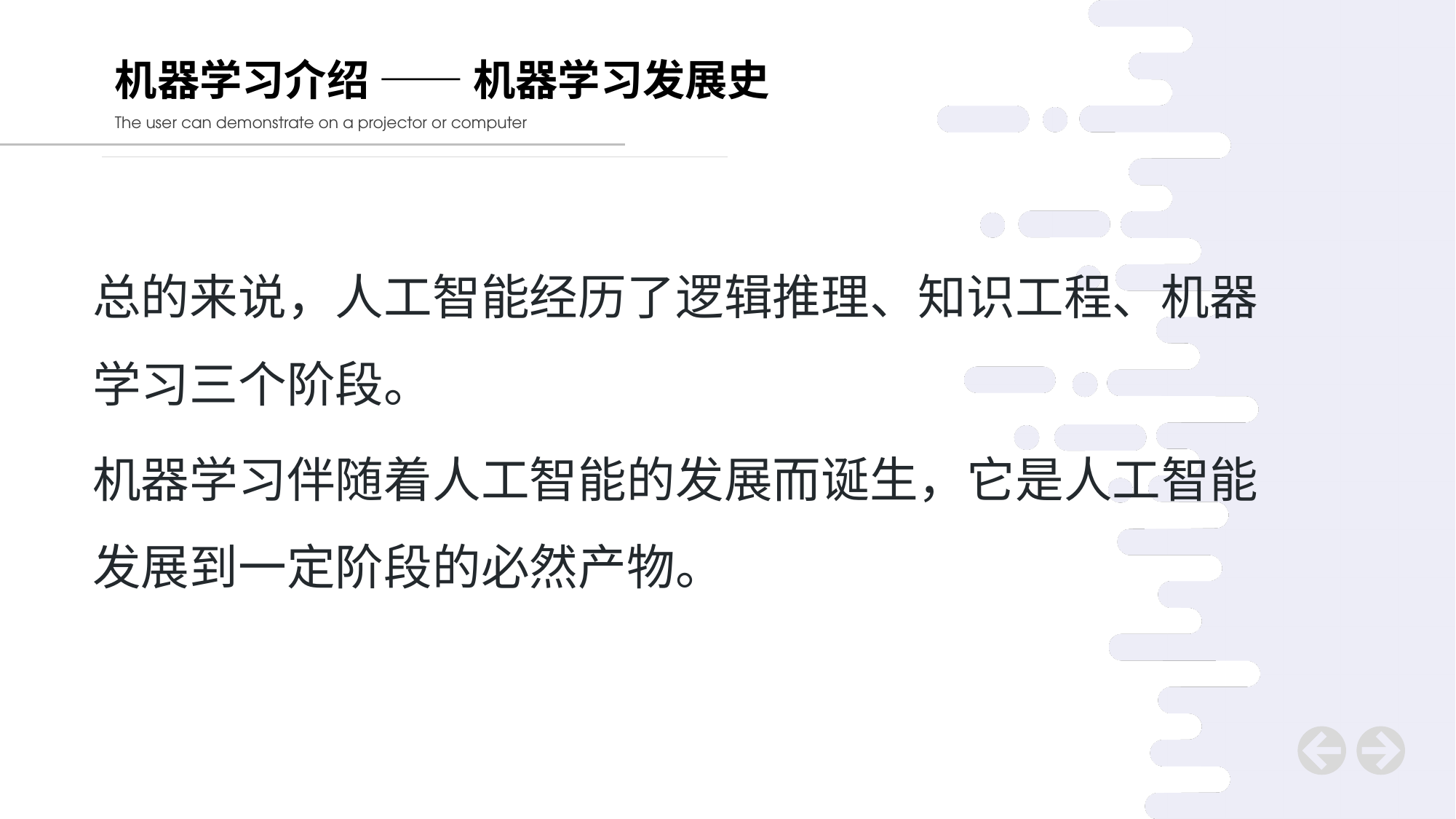

机器学习介绍 —— 机器学习发展史
The user can demonstrate on a projector or computer
总的来说，人工智能经历了逻辑推理、知识工程、机器 学习三个阶段。
机器学习伴随着人工智能的发展而诞生，它是人工智能 发展到一定阶段的必然产物。